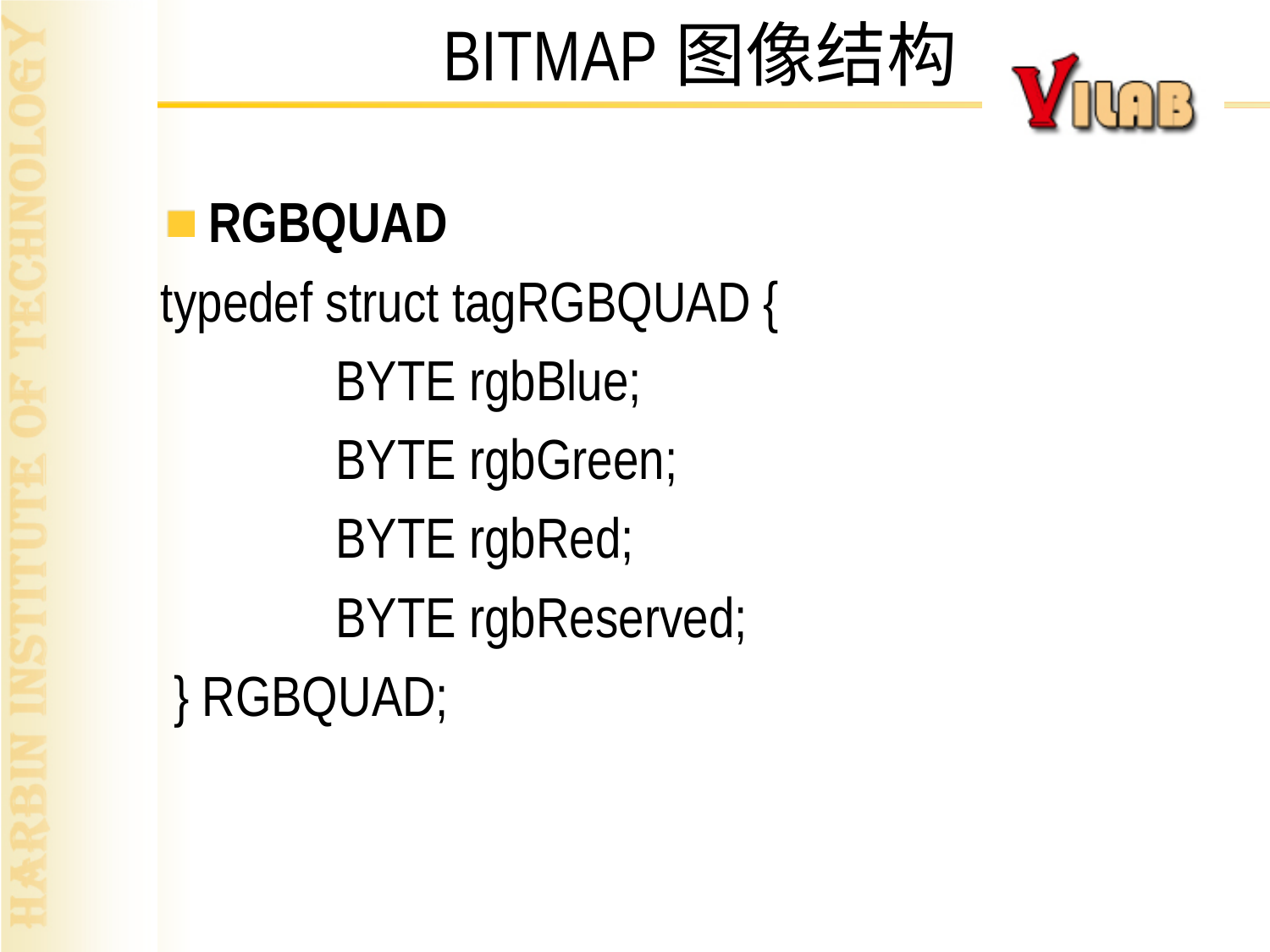

BITMAP图像结构
RGBQUAD
typedef struct tagRGBQUAD {
		BYTE rgbBlue;
		BYTE rgbGreen;
		BYTE rgbRed;
		BYTE rgbReserved;
 } RGBQUAD;